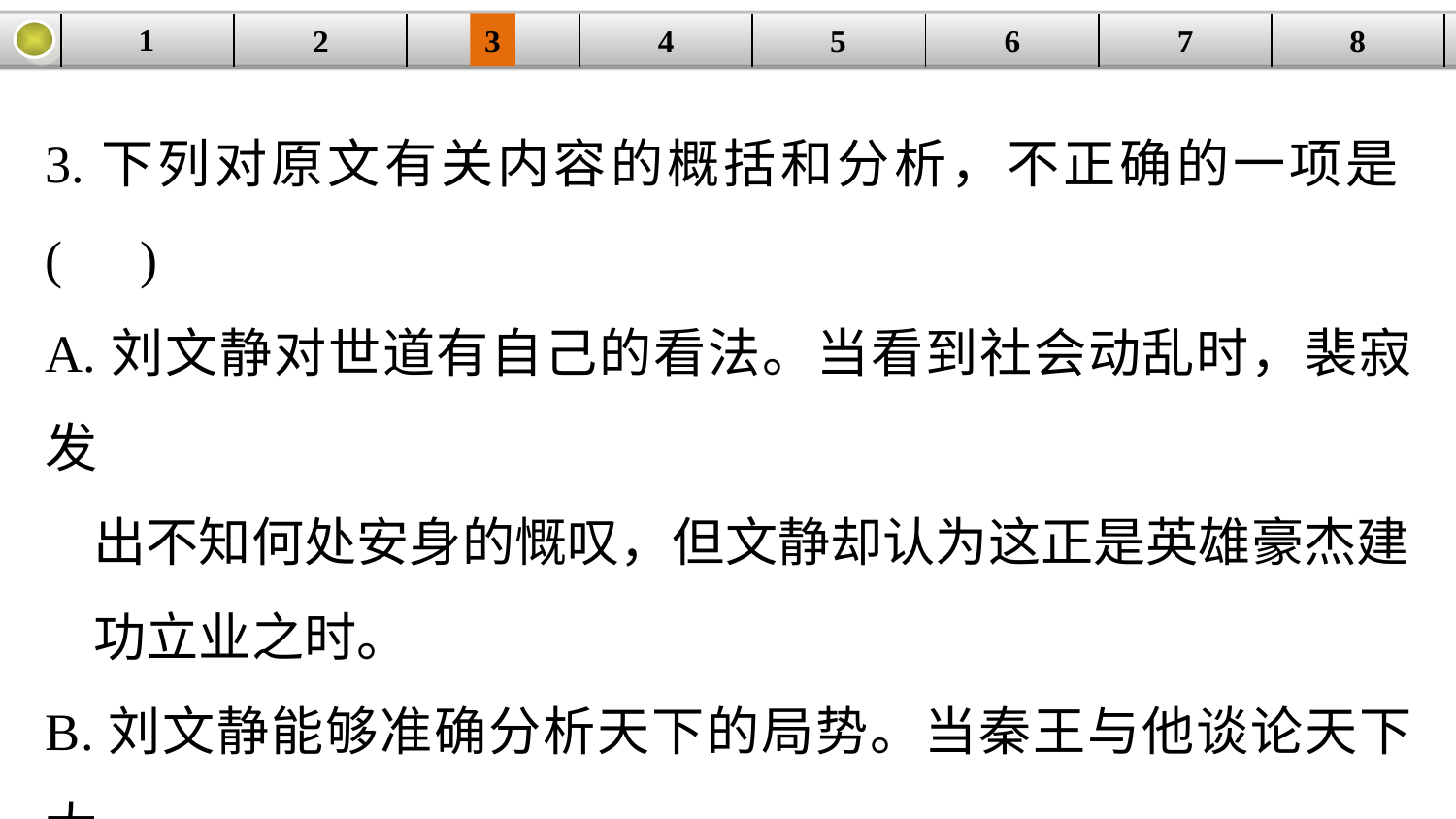

1
3
4
5
6
8
2
|  |  |  |  |  |  |  |  |
| --- | --- | --- | --- | --- | --- | --- | --- |
7

3.下列对原文有关内容的概括和分析，不正确的一项是(　)
A.刘文静对世道有自己的看法。当看到社会动乱时，裴寂发
   出不知何处安身的慨叹，但文静却认为这正是英雄豪杰建
   功立业之时。
B.刘文静能够准确分析天下的局势。当秦王与他谈论天下大
   事时，他能够清楚地判断当时的形势，并且给秦王出谋划
   策。